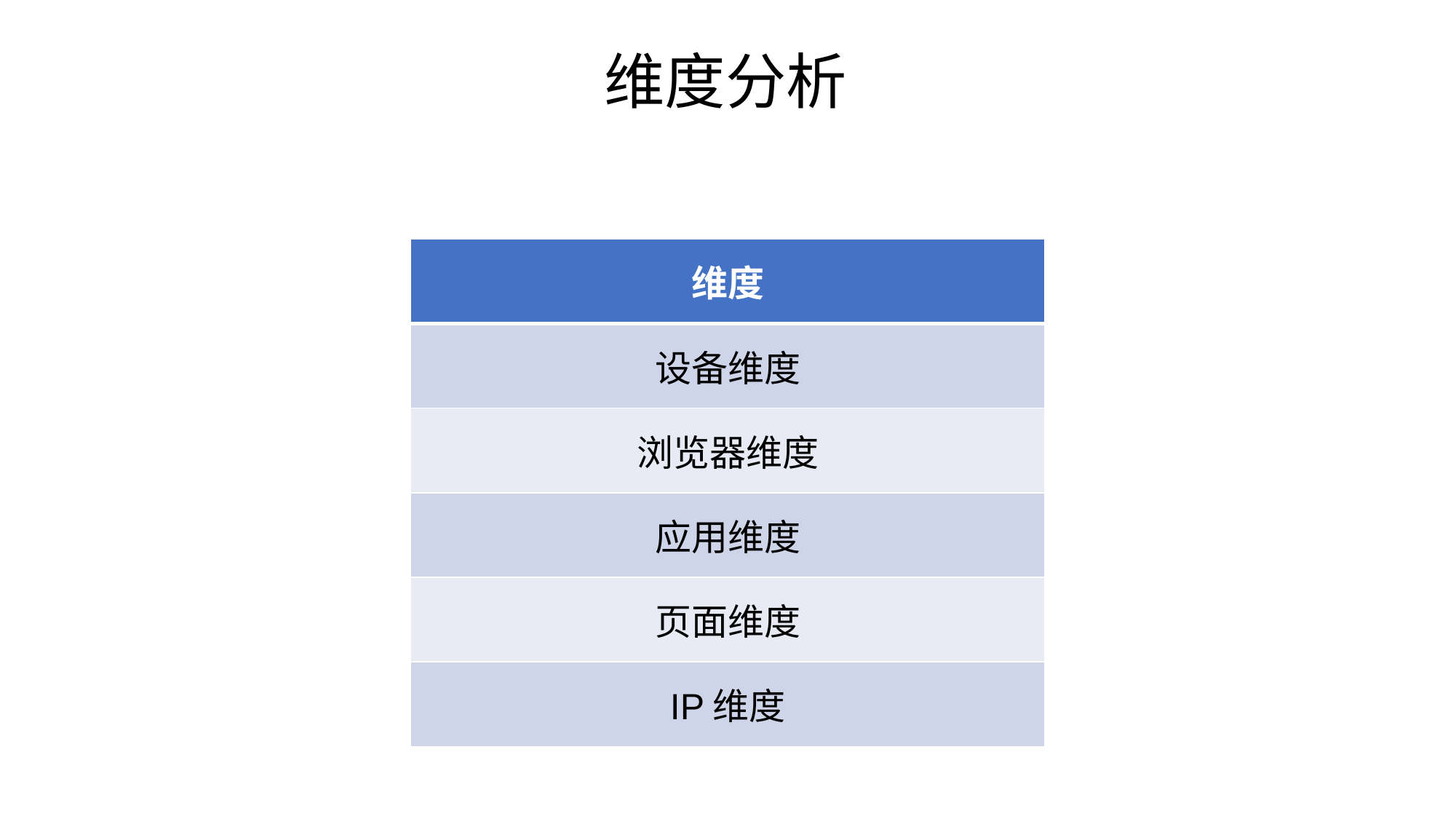

维度分析
| 维度 |
| --- |
| 设备维度 |
| 浏览器维度 |
| 应用维度 |
| 页面维度 |
| IP维度 |